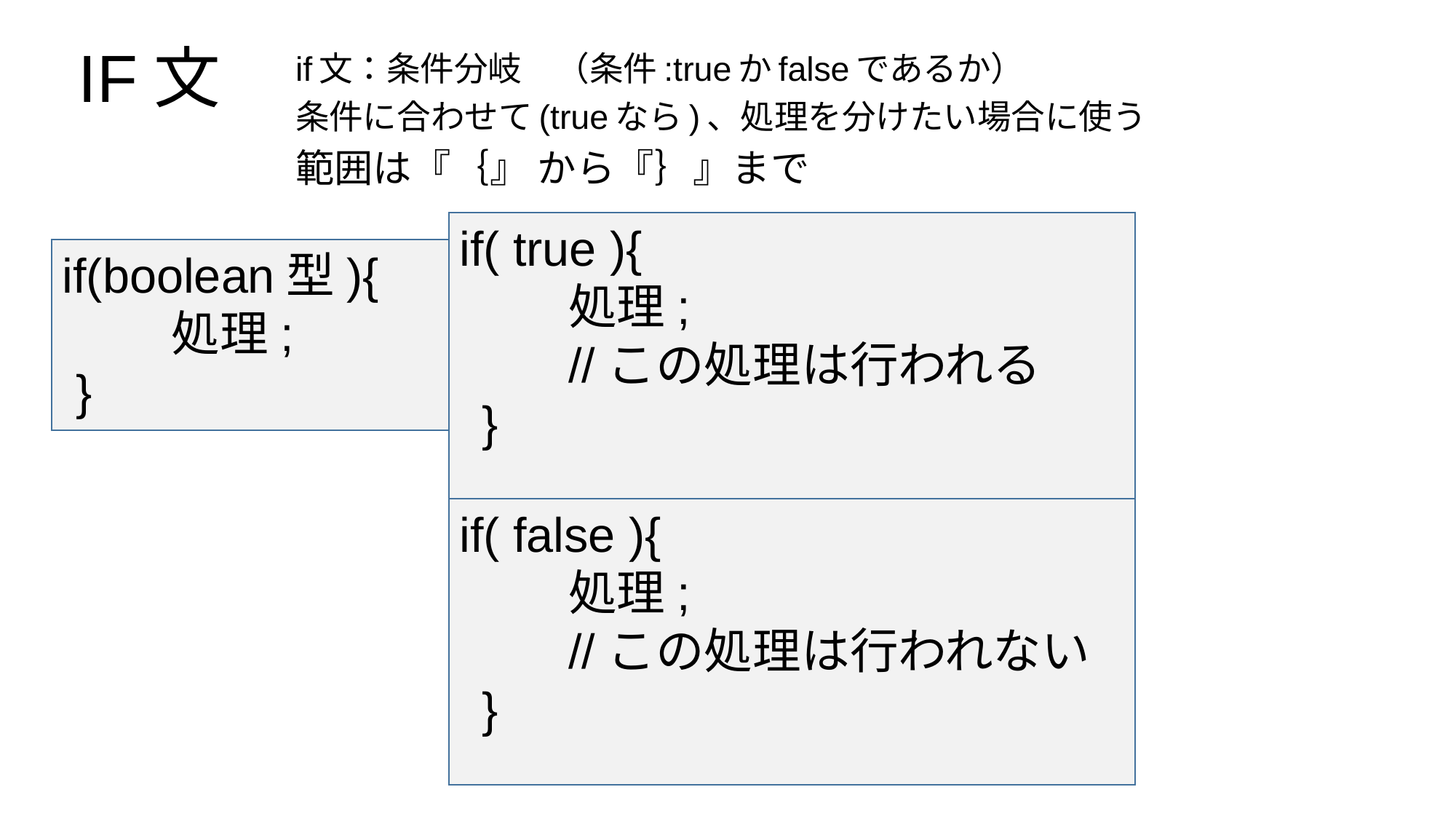

# IF文
if文：条件分岐　（条件:trueかfalseであるか）
条件に合わせて(trueなら)、処理を分けたい場合に使う
範囲は『｛』 から『｝』まで

if( true ){
	処理;
	//この処理は行われる
 }

if(boolean型){
	処理;
 }

if( false ){
	処理;
	//この処理は行われない
 }